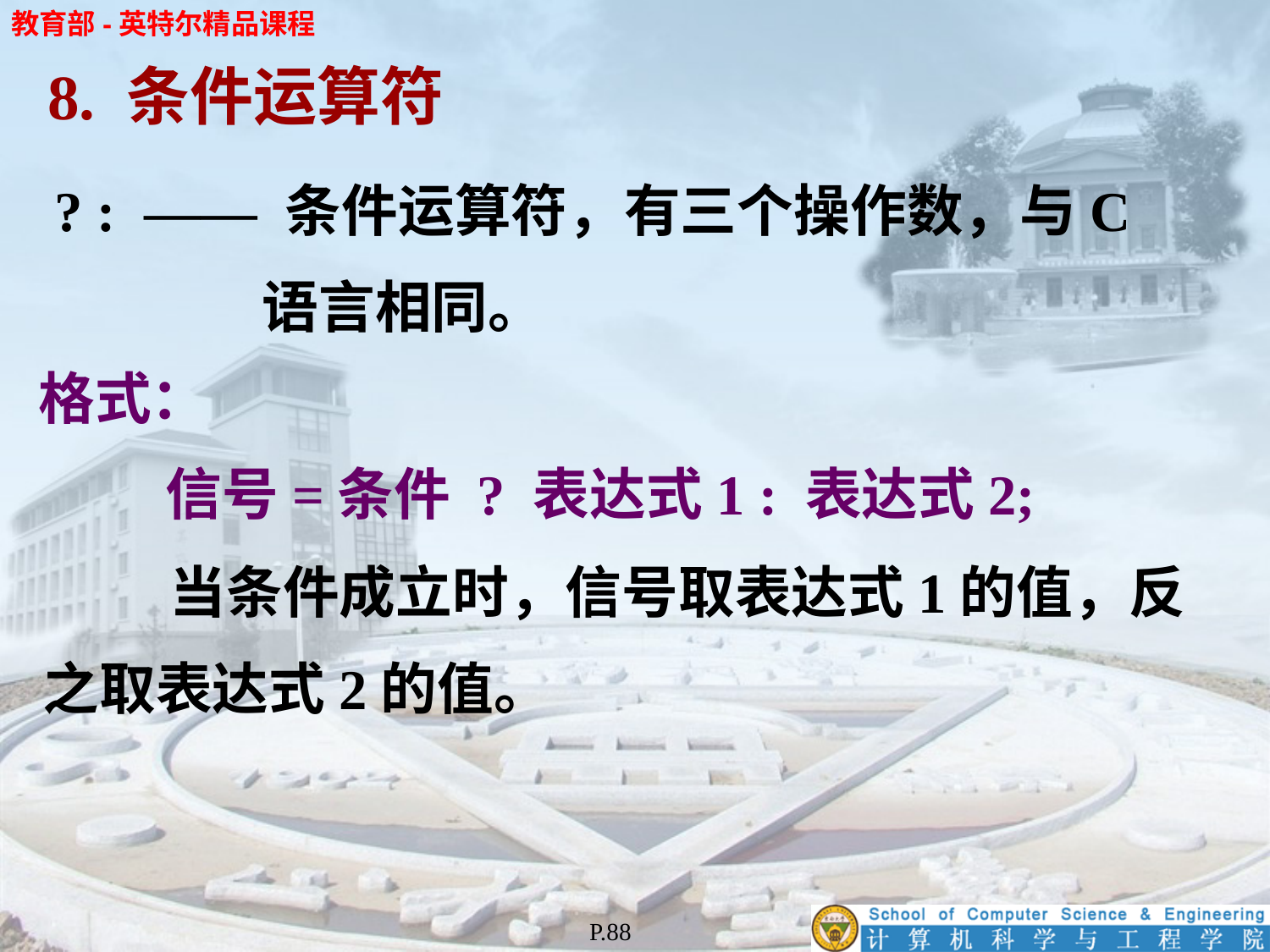

8. 条件运算符
? :  —— 条件运算符，有三个操作数，与C
               语言相同。
格式：
	信号=条件 ? 表达式1 : 表达式2;
	当条件成立时，信号取表达式1的值，反
之取表达式2的值。
P.88